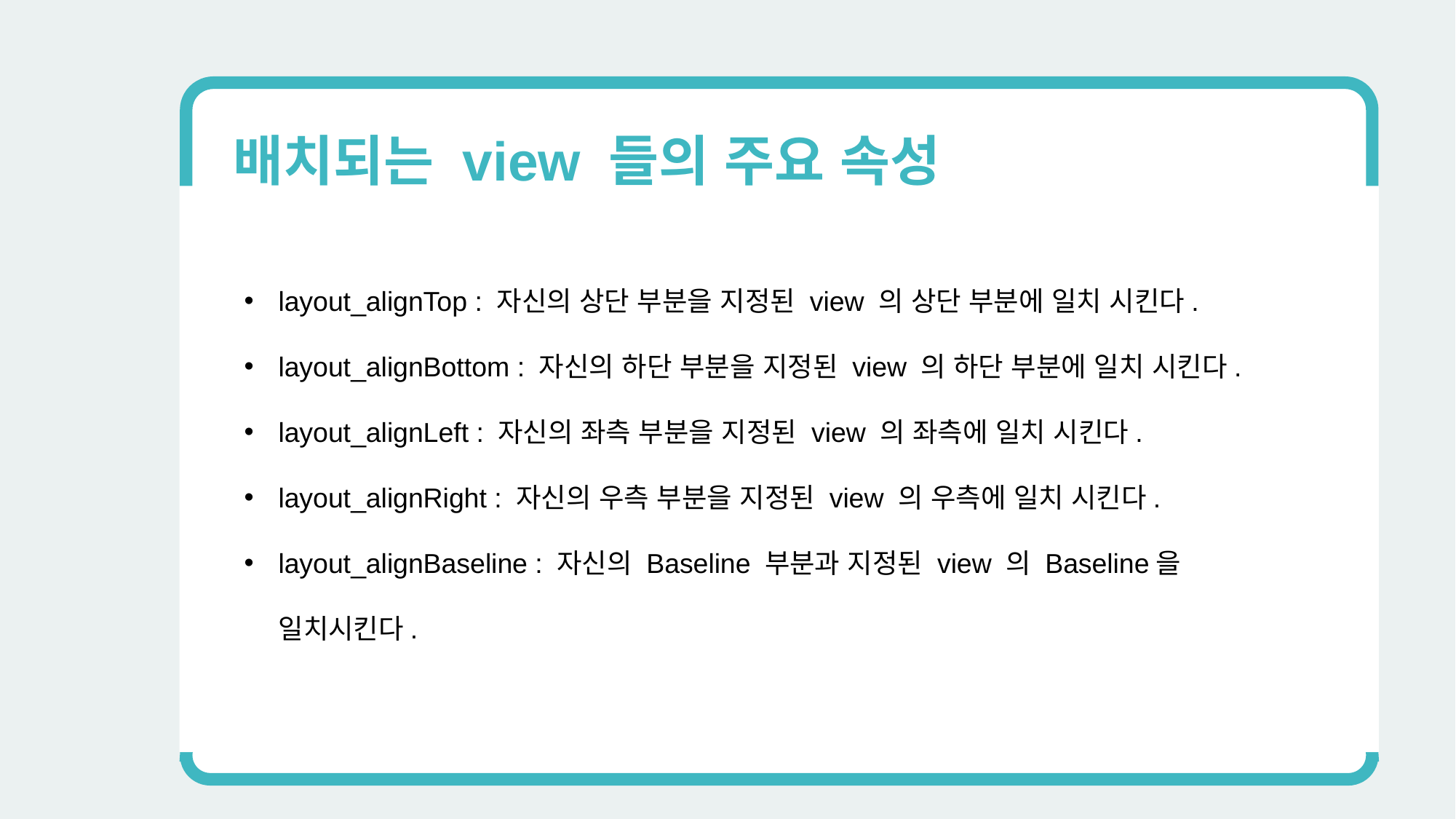

배치되는 view 들의 주요 속성

layout_alignTop : 자신의 상단 부분을 지정된 view 의 상단 부분에 일치 시킨다.
layout_alignBottom : 자신의 하단 부분을 지정된 view 의 하단 부분에 일치 시킨다.
layout_alignLeft : 자신의 좌측 부분을 지정된 view 의 좌측에 일치 시킨다.
layout_alignRight : 자신의 우측 부분을 지정된 view 의 우측에 일치 시킨다.
layout_alignBaseline : 자신의 Baseline 부분과 지정된 view 의 Baseline을 일치시킨다.